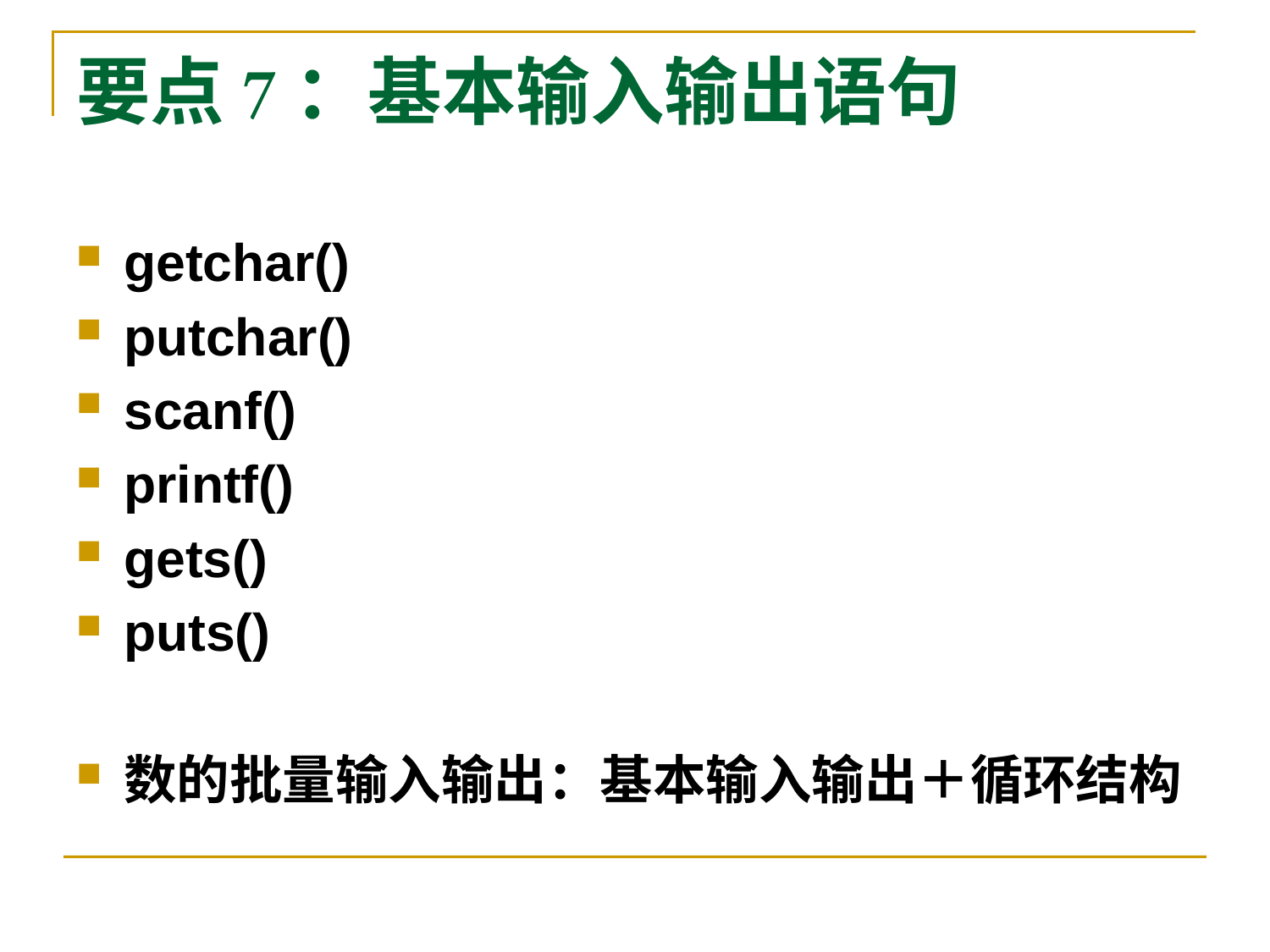

# 要点7：基本输入输出语句
getchar()
putchar()
scanf()
printf()
gets()
puts()

数的批量输入输出：基本输入输出＋循环结构